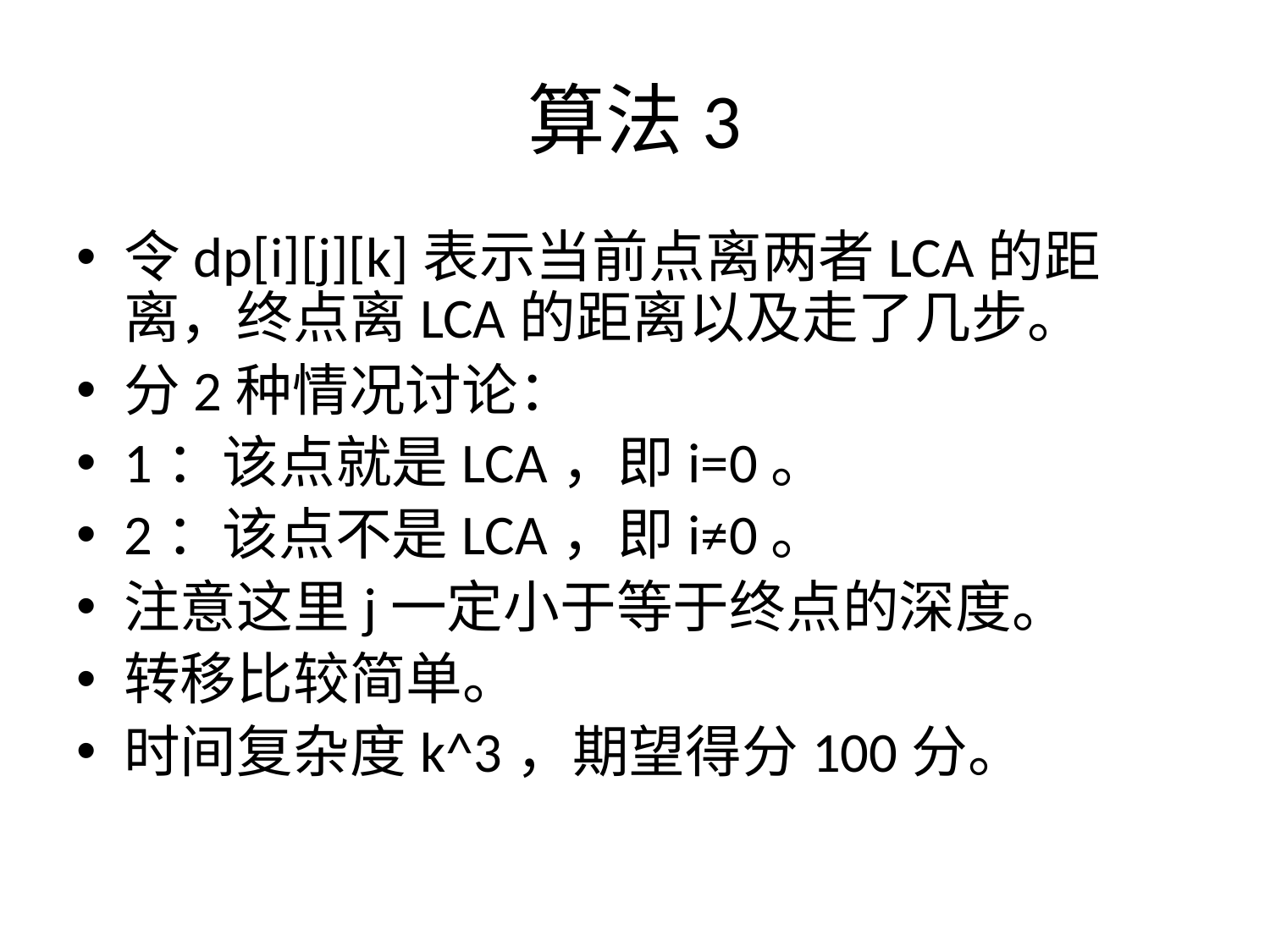

# 算法3
令dp[i][j][k]表示当前点离两者LCA的距离，终点离LCA的距离以及走了几步。
分2种情况讨论：
1：该点就是LCA，即i=0。
2：该点不是LCA，即i≠0。
注意这里j一定小于等于终点的深度。
转移比较简单。
时间复杂度k^3，期望得分100分。